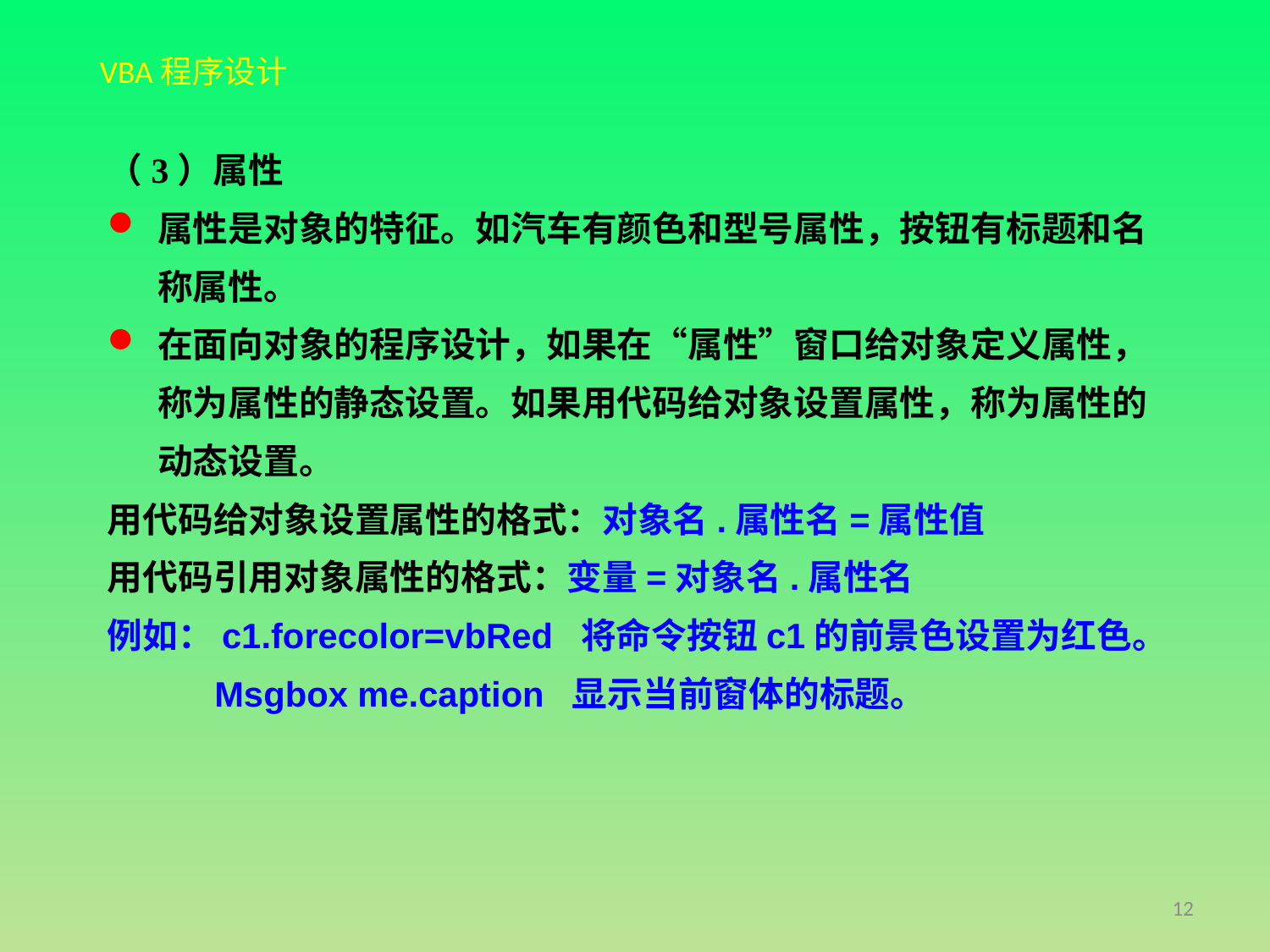

（3）属性
属性是对象的特征。如汽车有颜色和型号属性，按钮有标题和名称属性。
在面向对象的程序设计，如果在“属性”窗口给对象定义属性，称为属性的静态设置。如果用代码给对象设置属性，称为属性的动态设置。
用代码给对象设置属性的格式：对象名.属性名=属性值
用代码引用对象属性的格式：变量=对象名.属性名
例如：c1.forecolor=vbRed  将命令按钮c1的前景色设置为红色。
           Msgbox me.caption  显示当前窗体的标题。
12